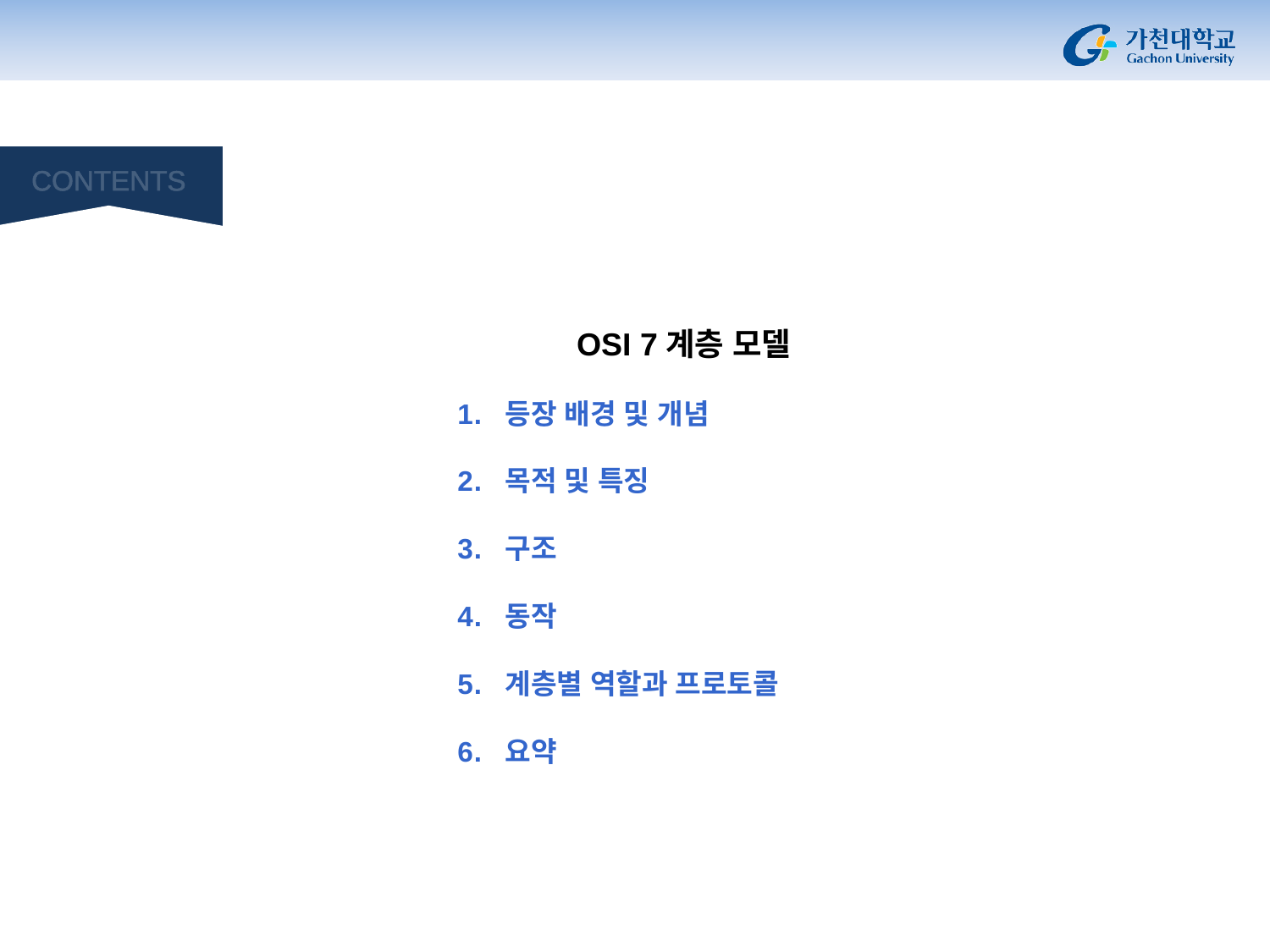

CONTENTS

OSI 7계층 모델
등장 배경 및 개념
목적 및 특징
구조
동작
계층별 역할과 프로토콜
요약

2015-01-29
2
작성자 : 박태환